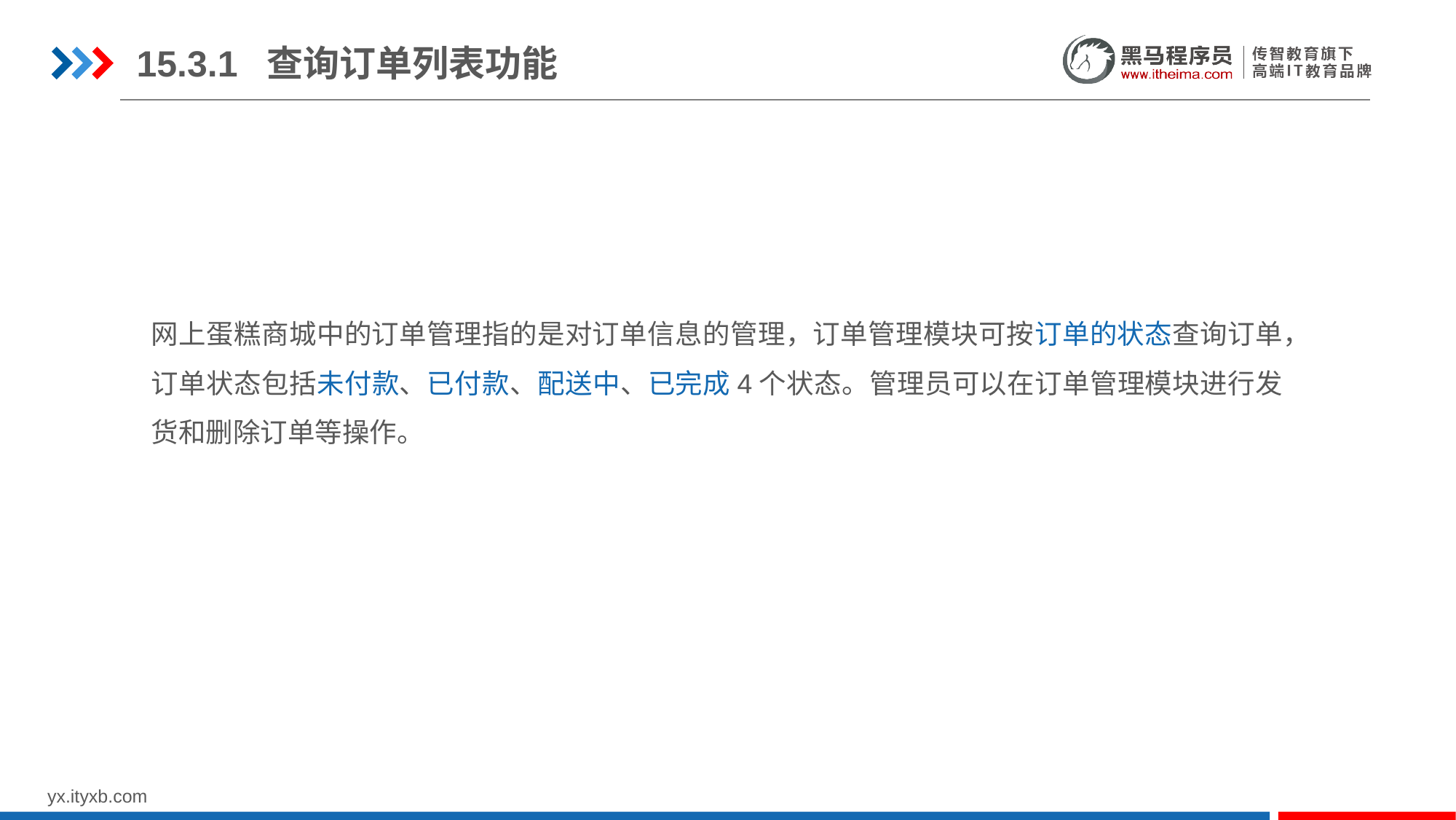

15.3.1  查询订单列表功能
网上蛋糕商城中的订单管理指的是对订单信息的管理，订单管理模块可按订单的状态查询订单，订单状态包括未付款、已付款、配送中、已完成4个状态。管理员可以在订单管理模块进行发货和删除订单等操作。